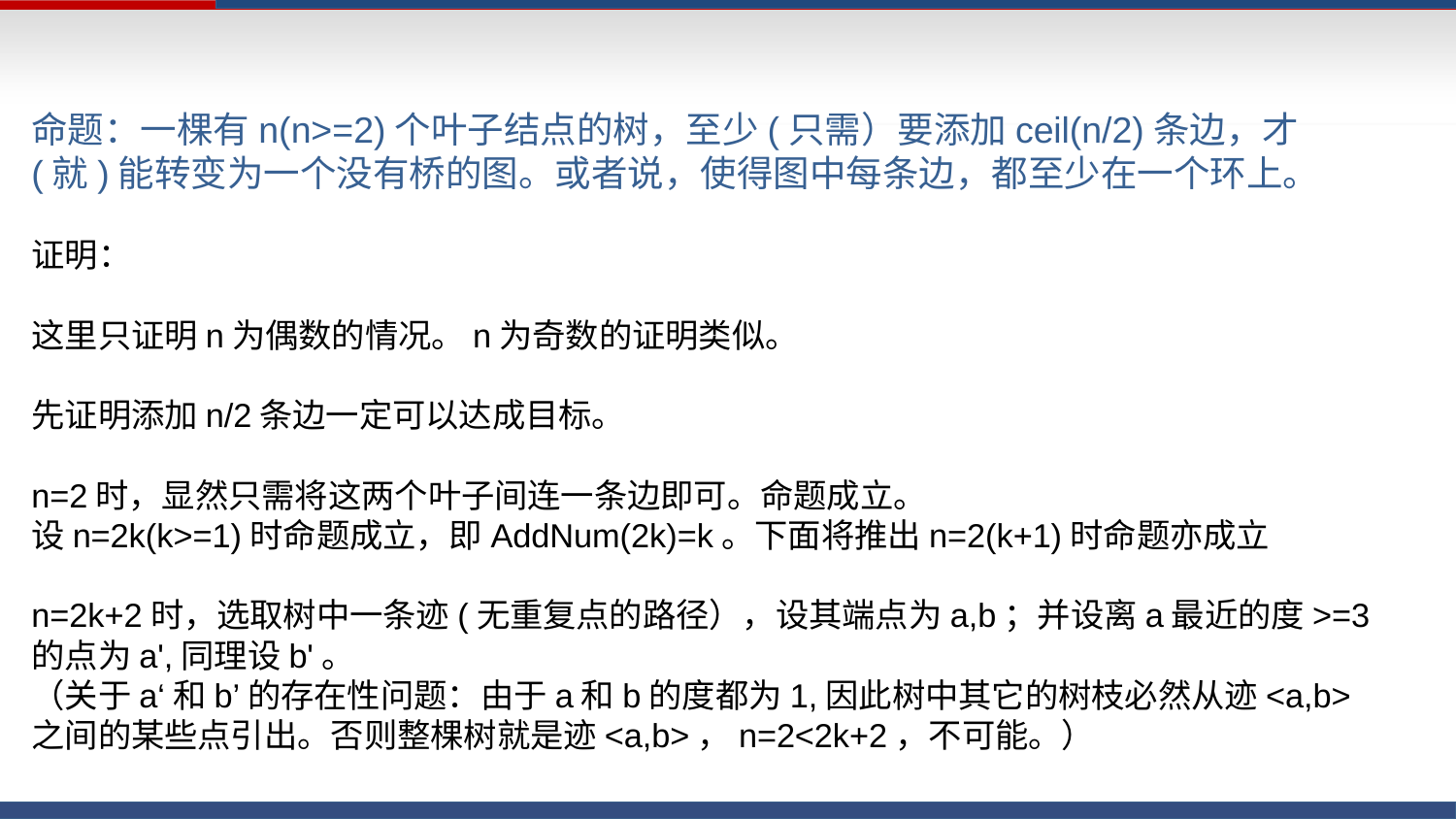

命题：一棵有n(n>=2)个叶子结点的树，至少(只需）要添加ceil(n/2)条边，才(就)能转变为一个没有桥的图。或者说，使得图中每条边，都至少在一个环上。

证明：

这里只证明n为偶数的情况。n为奇数的证明类似。

先证明添加n/2条边一定可以达成目标。

n=2时，显然只需将这两个叶子间连一条边即可。命题成立。
设n=2k(k>=1)时命题成立，即AddNum(2k)=k。下面将推出n=2(k+1)时命题亦成立

n=2k+2时，选取树中一条迹(无重复点的路径），设其端点为a,b；并设离a最近的度>=3的点为a',同理设b'。
（关于a‘和b’的存在性问题：由于a和b的度都为1,因此树中其它的树枝必然从迹<a,b>之间的某些点引出。否则整棵树就是迹<a,b>，n=2<2k+2，不可能。）